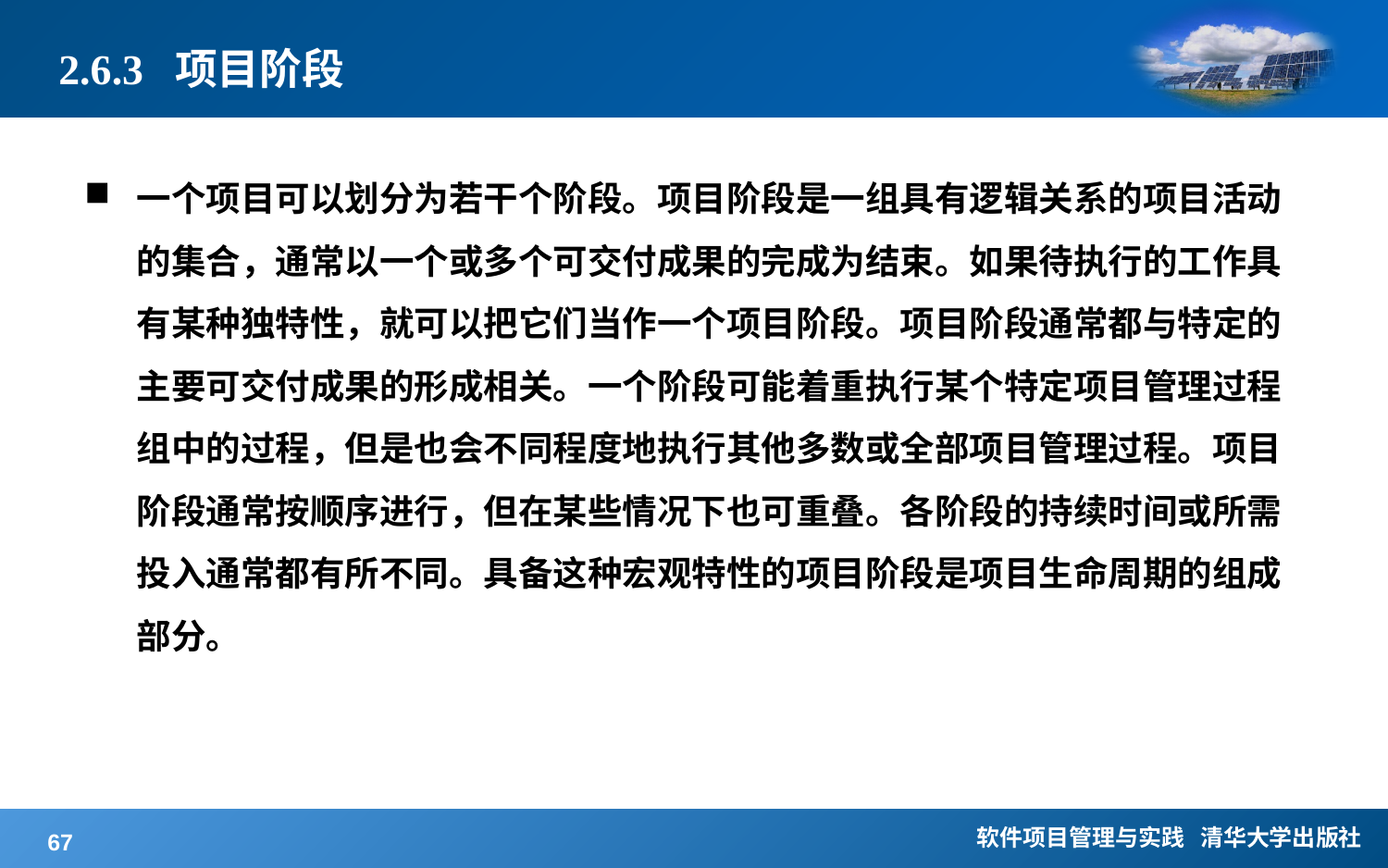

# 2.6.3  项目阶段
一个项目可以划分为若干个阶段。项目阶段是一组具有逻辑关系的项目活动的集合，通常以一个或多个可交付成果的完成为结束。如果待执行的工作具有某种独特性，就可以把它们当作一个项目阶段。项目阶段通常都与特定的主要可交付成果的形成相关。一个阶段可能着重执行某个特定项目管理过程组中的过程，但是也会不同程度地执行其他多数或全部项目管理过程。项目阶段通常按顺序进行，但在某些情况下也可重叠。各阶段的持续时间或所需投入通常都有所不同。具备这种宏观特性的项目阶段是项目生命周期的组成部分。